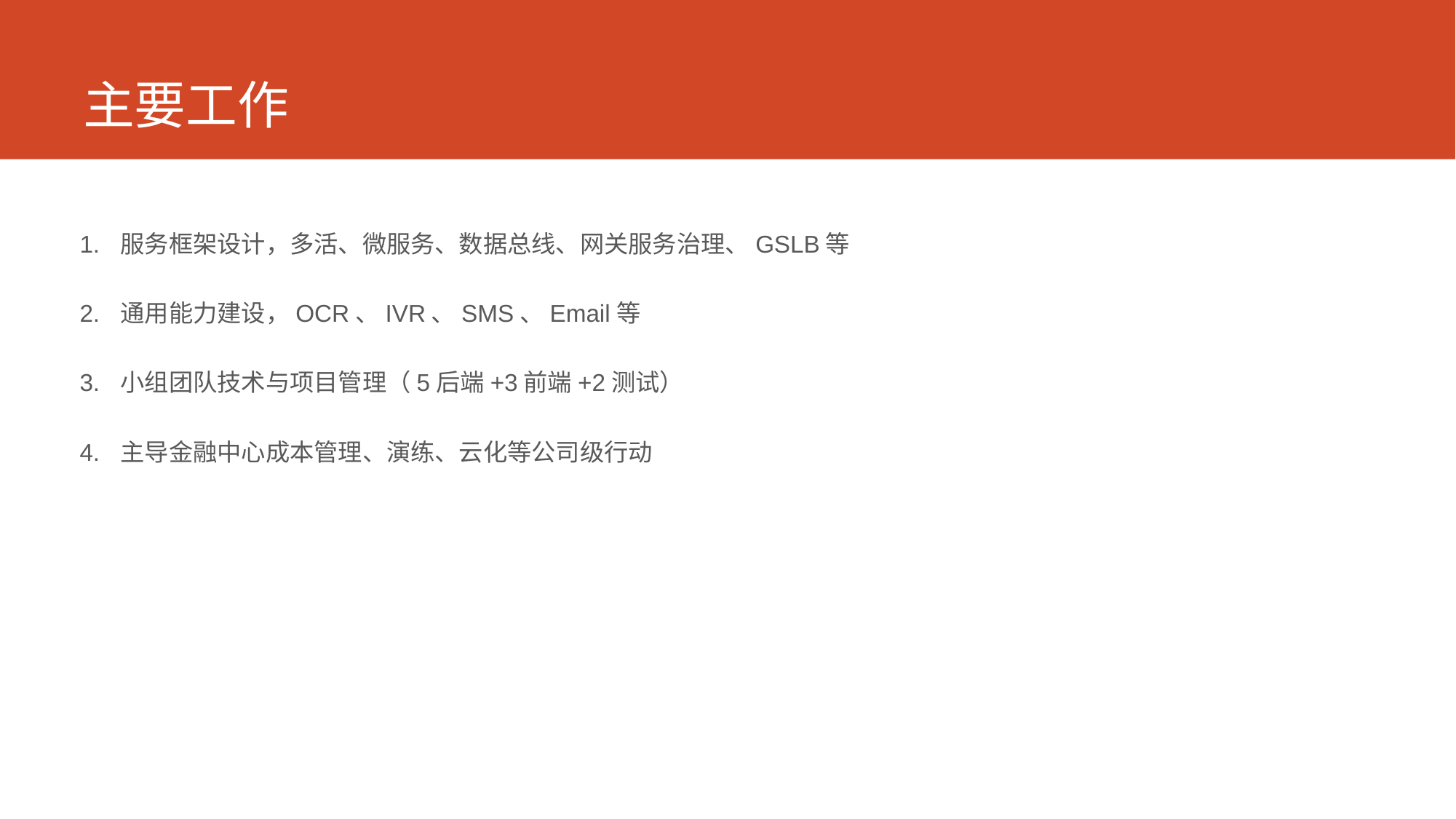

# 主要工作
服务框架设计，多活、微服务、数据总线、网关服务治理、GSLB等
通用能力建设，OCR、IVR、SMS、Email等
小组团队技术与项目管理（5后端+3前端+2测试）
主导金融中心成本管理、演练、云化等公司级行动